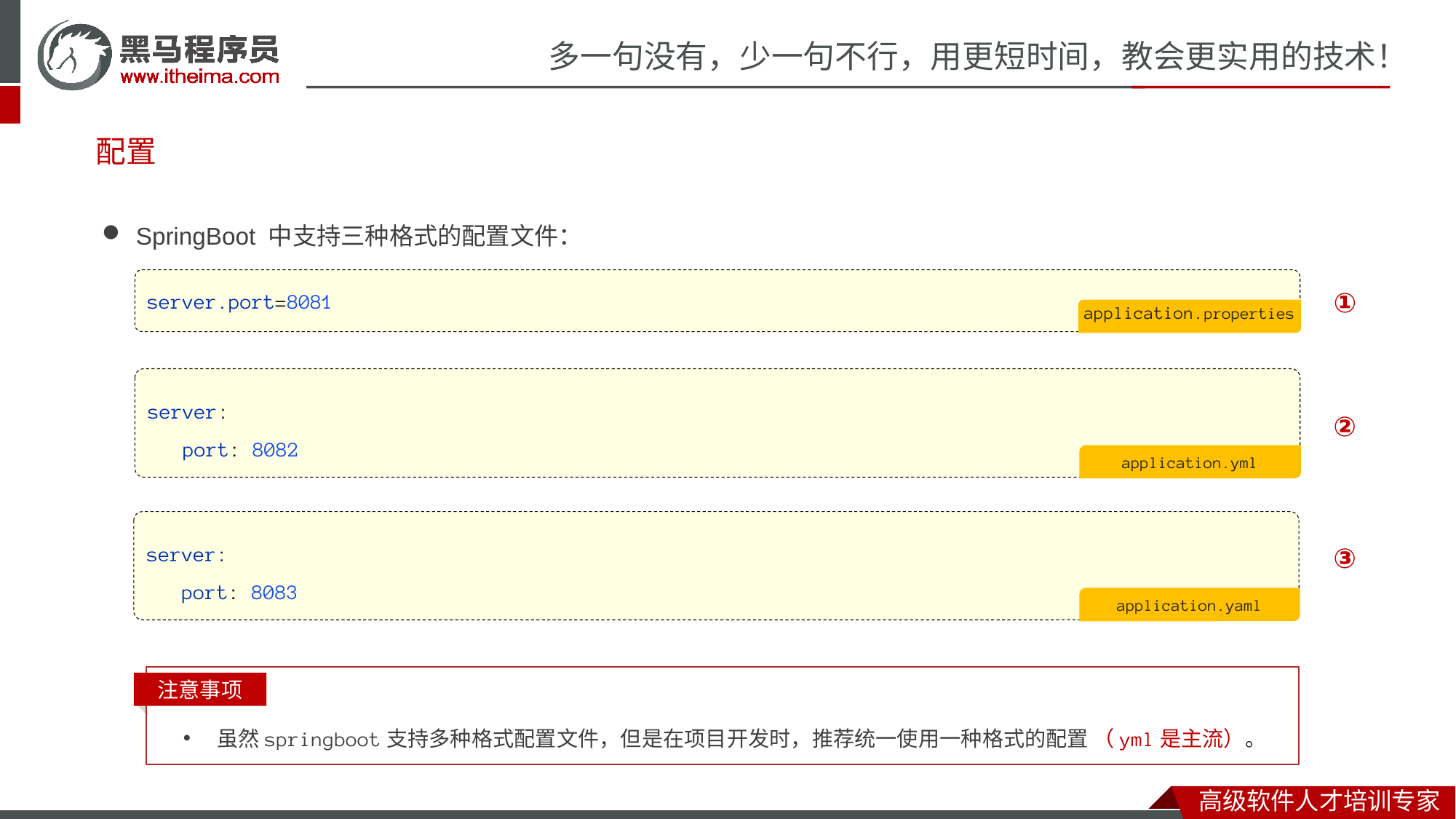

# 配置
SpringBoot 中支持三种格式的配置文件：
server.port=8081
application.properties
①
server:
   port: 8082
application.yml
②
server:
   port: 8083
application.yaml
③

注意事项

虽然springboot支持多种格式配置文件，但是在项目开发时，推荐统一使用一种格式的配置 （yml是主流）。